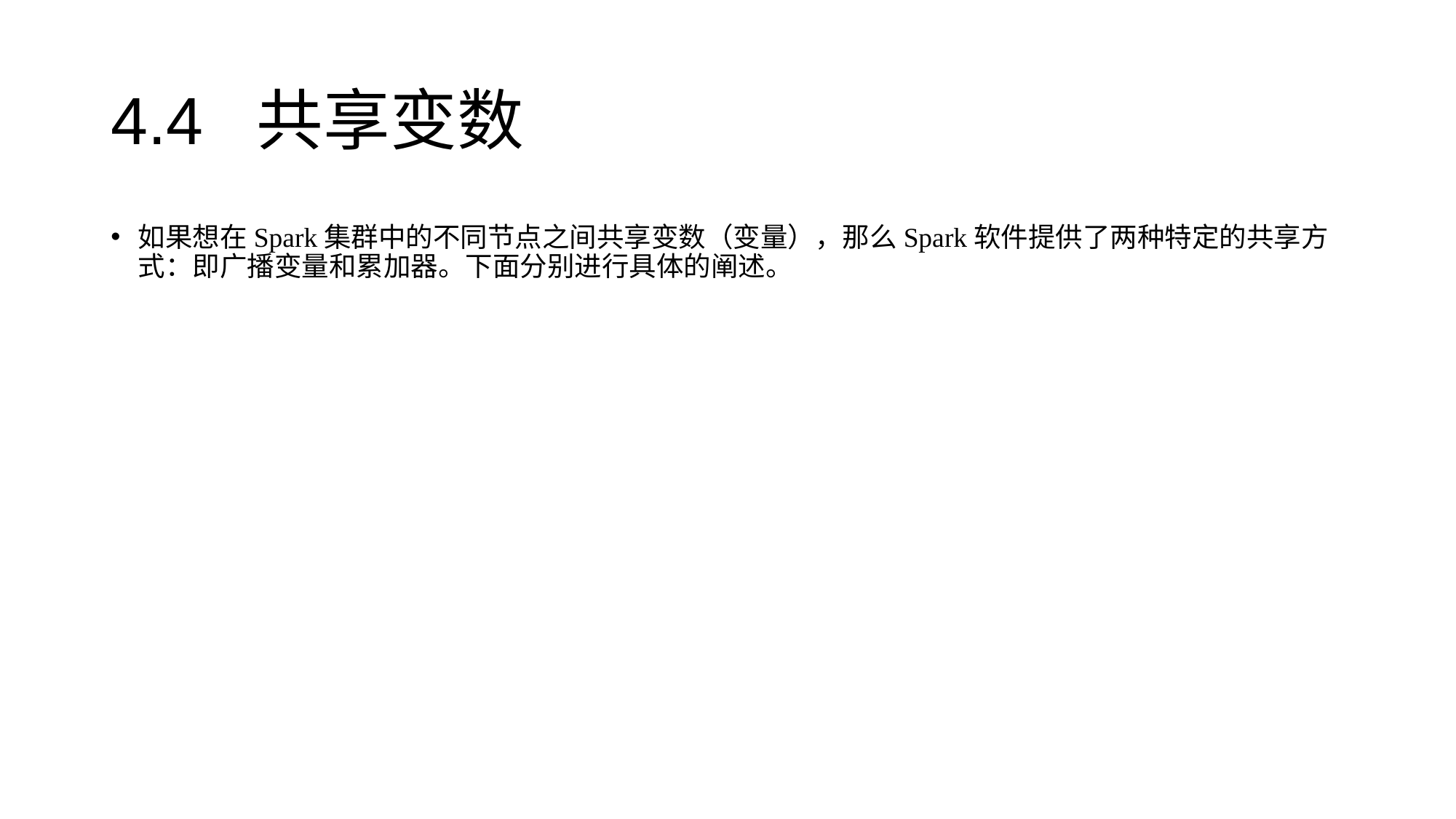

# 4.4  共享变数
如果想在Spark集群中的不同节点之间共享变数（变量），那么Spark软件提供了两种特定的共享方式：即广播变量和累加器。下面分别进行具体的阐述。